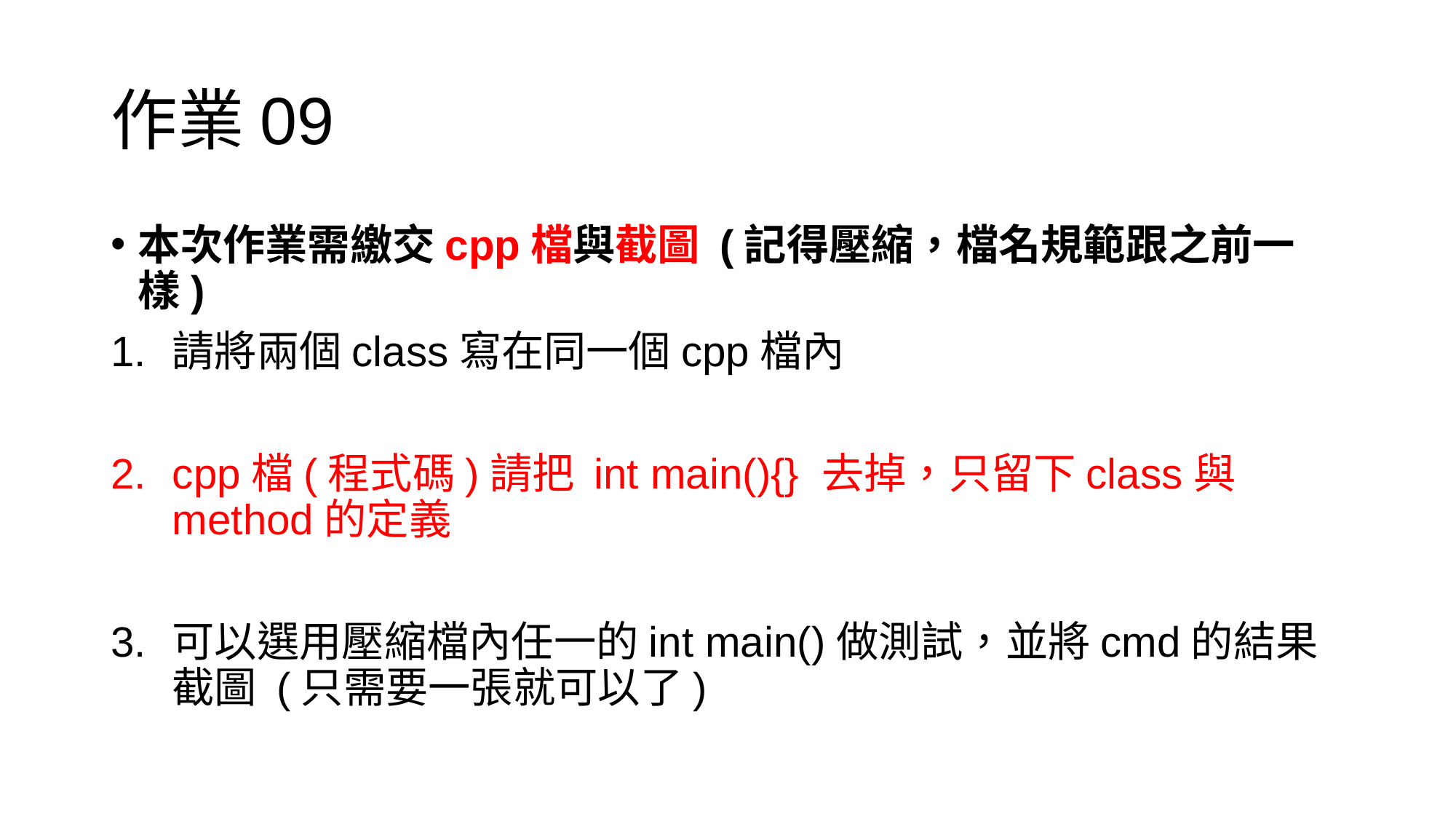

# 作業09
本次作業需繳交cpp檔與截圖 (記得壓縮，檔名規範跟之前一樣)
請將兩個class寫在同一個cpp檔內

cpp檔(程式碼)請把 int main(){} 去掉，只留下class與method的定義

可以選用壓縮檔內任一的int main()做測試，並將cmd的結果截圖 (只需要一張就可以了)